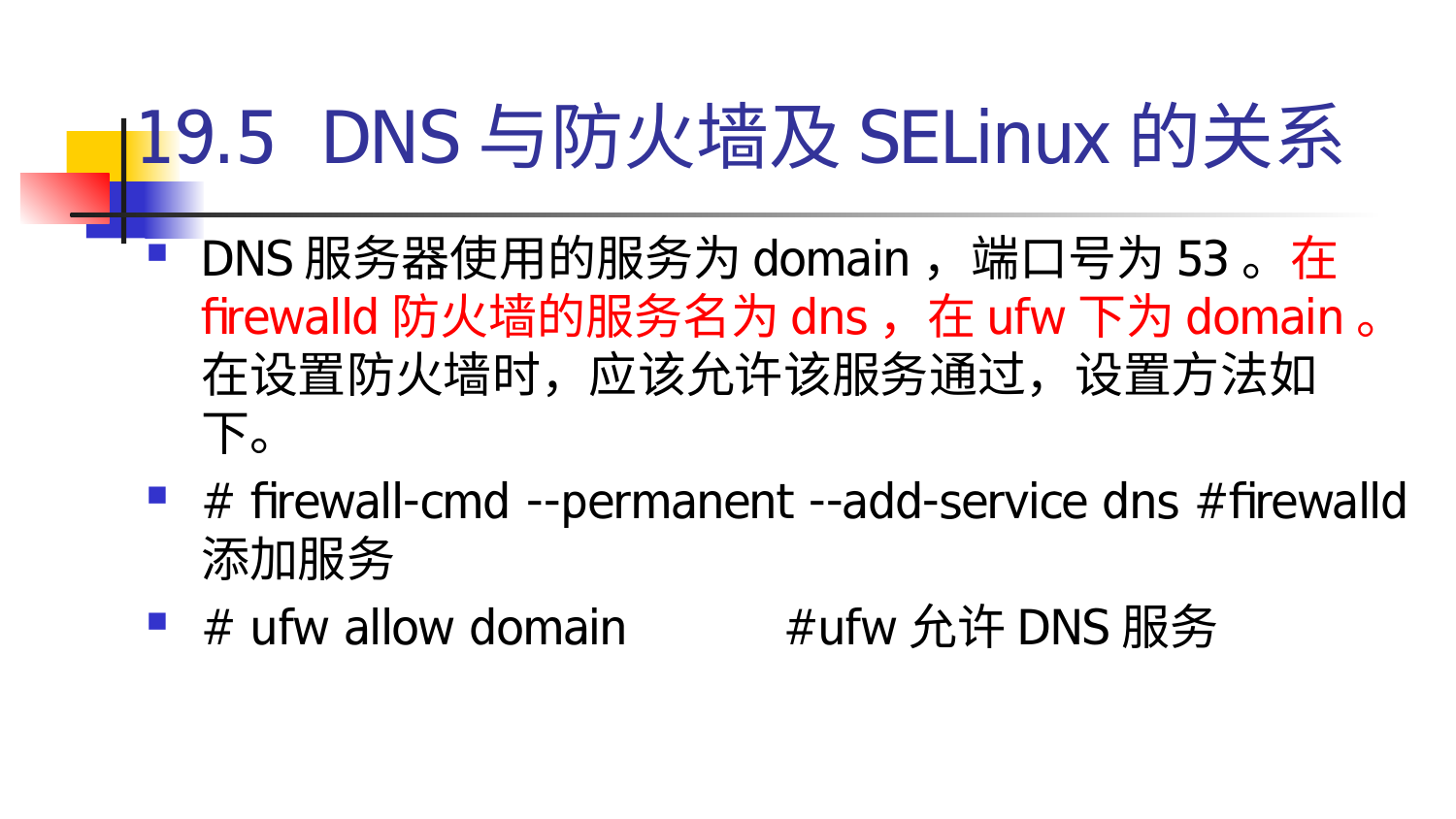

# 19.5  DNS与防火墙及SELinux的关系
DNS服务器使用的服务为domain，端口号为53。在firewalld防火墙的服务名为dns，在ufw下为domain。在设置防火墙时，应该允许该服务通过，设置方法如下。
# firewall-cmd --permanent --add-service dns #firewalld添加服务
# ufw allow domain 	#ufw允许DNS服务